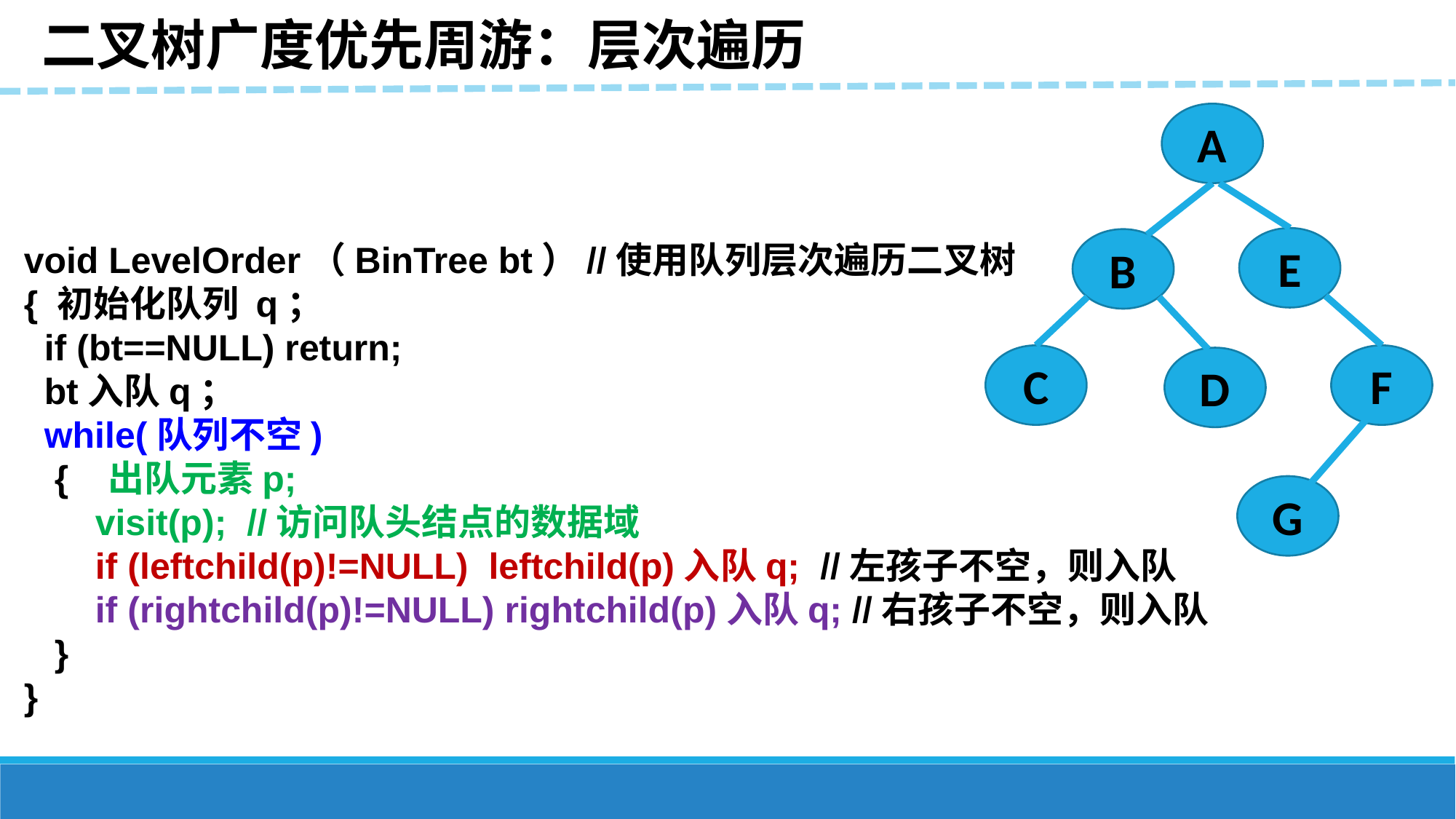

二叉树广度优先周游：层次遍历
A
E
B
void LevelOrder（BinTree bt）//使用队列层次遍历二叉树
{ 初始化队列 q；
  if (bt==NULL) return;
  bt入队q；
  while(队列不空)
   {   出队元素p;
       visit(p);  //访问队头结点的数据域
       if (leftchild(p)!=NULL)  leftchild(p)入队q;  //左孩子不空，则入队
       if (rightchild(p)!=NULL) rightchild(p)入队q; //右孩子不空，则入队
   }
}
C
F
D
G